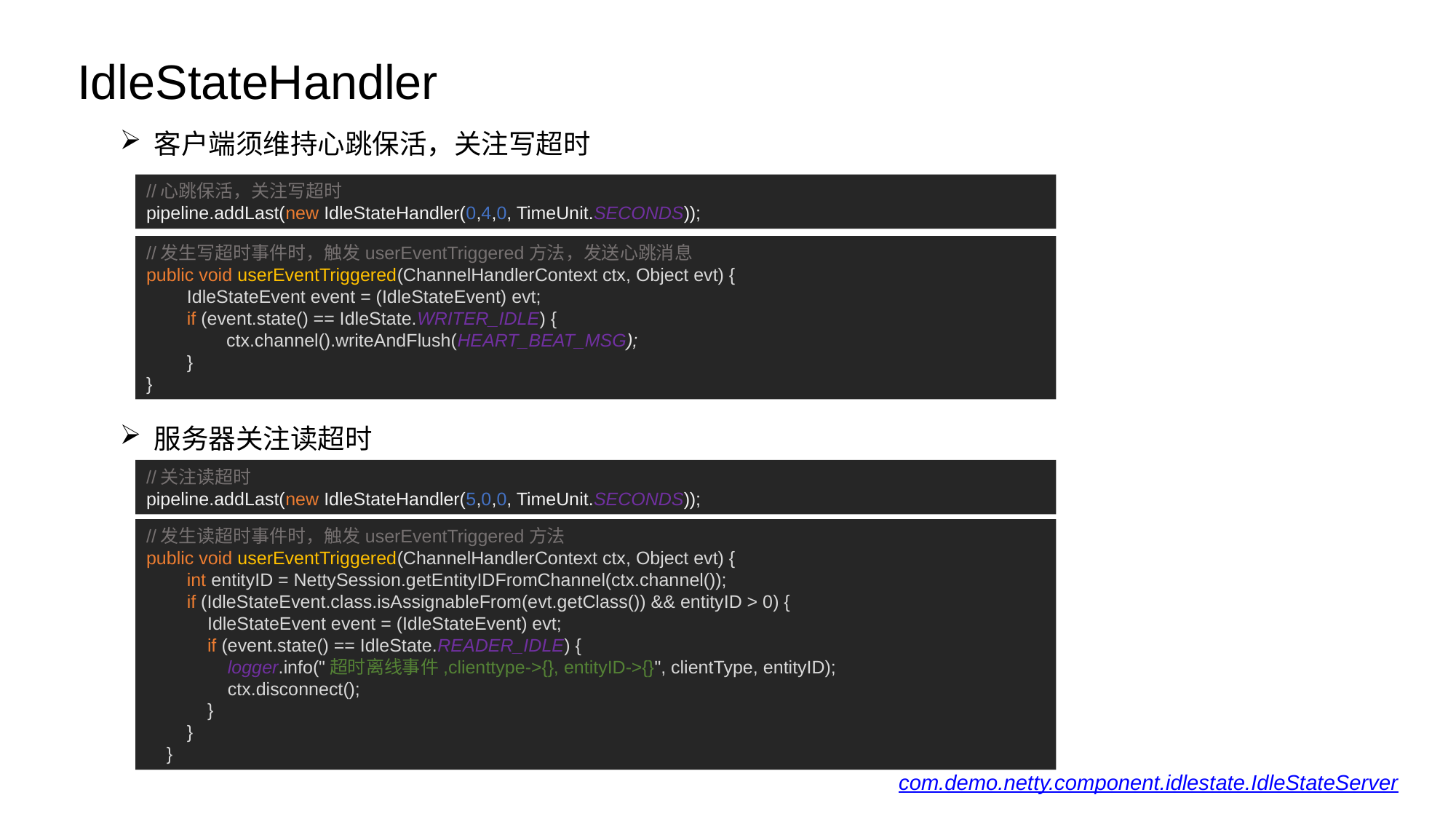

IdleStateHandler
客户端须维持心跳保活，关注写超时

服务器关注读超时
//心跳保活，关注写超时
pipeline.addLast(new IdleStateHandler(0,4,0, TimeUnit.SECONDS));
//发生写超时事件时，触发userEventTriggered方法，发送心跳消息
public void userEventTriggered(ChannelHandlerContext ctx, Object evt) {
        IdleStateEvent event = (IdleStateEvent) evt;
        if (event.state() == IdleState.WRITER_IDLE) {
     ctx.channel().writeAndFlush(HEART_BEAT_MSG);
        }
}
//关注读超时
pipeline.addLast(new IdleStateHandler(5,0,0, TimeUnit.SECONDS));
//发生读超时事件时，触发userEventTriggered方法
public void userEventTriggered(ChannelHandlerContext ctx, Object evt) {
        int entityID = NettySession.getEntityIDFromChannel(ctx.channel());
        if (IdleStateEvent.class.isAssignableFrom(evt.getClass()) && entityID > 0) {
            IdleStateEvent event = (IdleStateEvent) evt;
            if (event.state() == IdleState.READER_IDLE) {
                logger.info("超时离线事件,clienttype->{}, entityID->{}", clientType, entityID);
                ctx.disconnect();
            }
        }
    }
com.demo.netty.component.idlestate.IdleStateServer